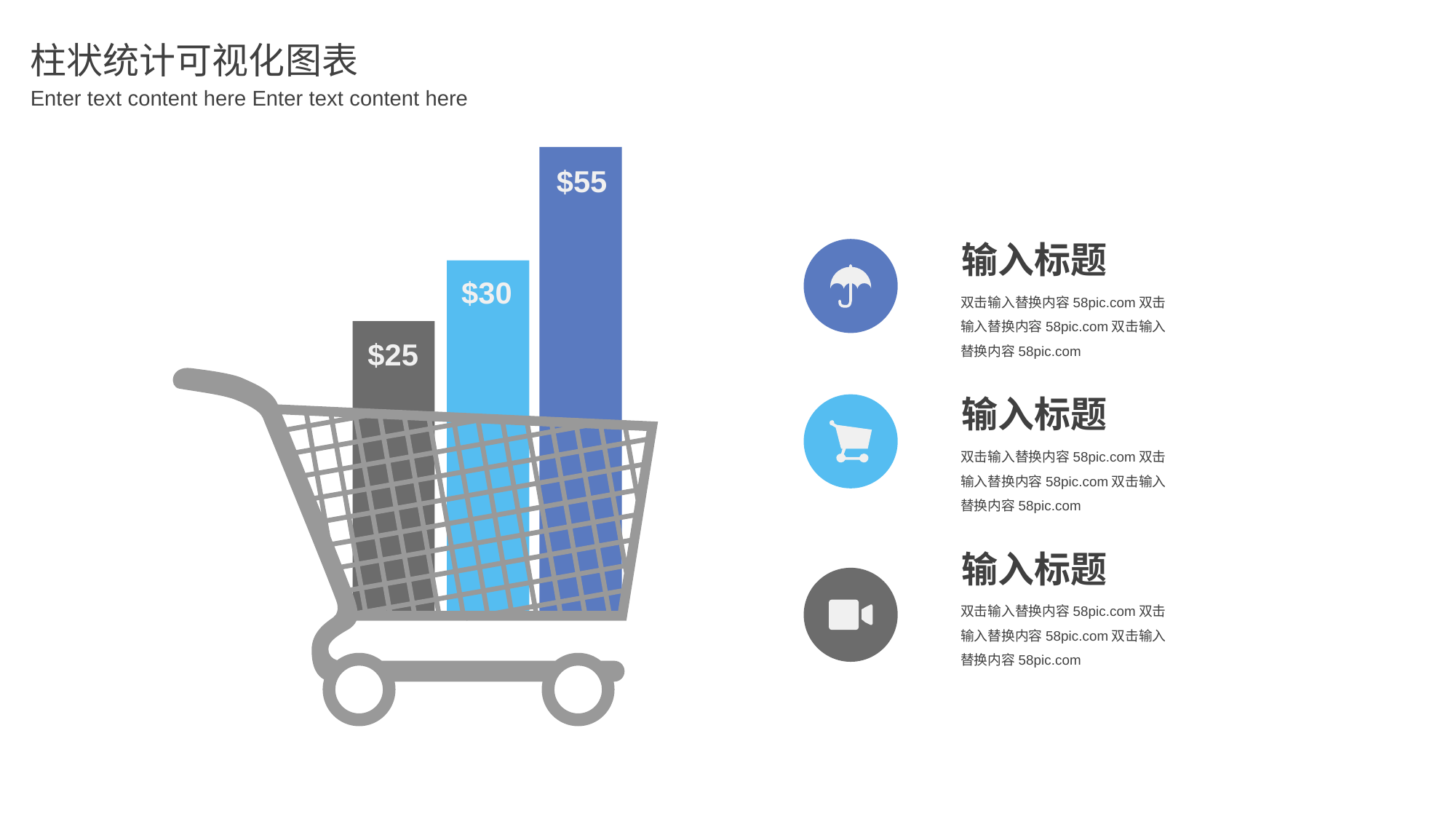

柱状统计可视化图表
Enter text content here Enter text content here

$55
输入标题
双击输入替换内容58pic.com双击输入替换内容58pic.com双击输入替换内容58pic.com

$30

$25

输入标题
双击输入替换内容58pic.com双击输入替换内容58pic.com双击输入替换内容58pic.com

输入标题
双击输入替换内容58pic.com双击输入替换内容58pic.com双击输入替换内容58pic.com